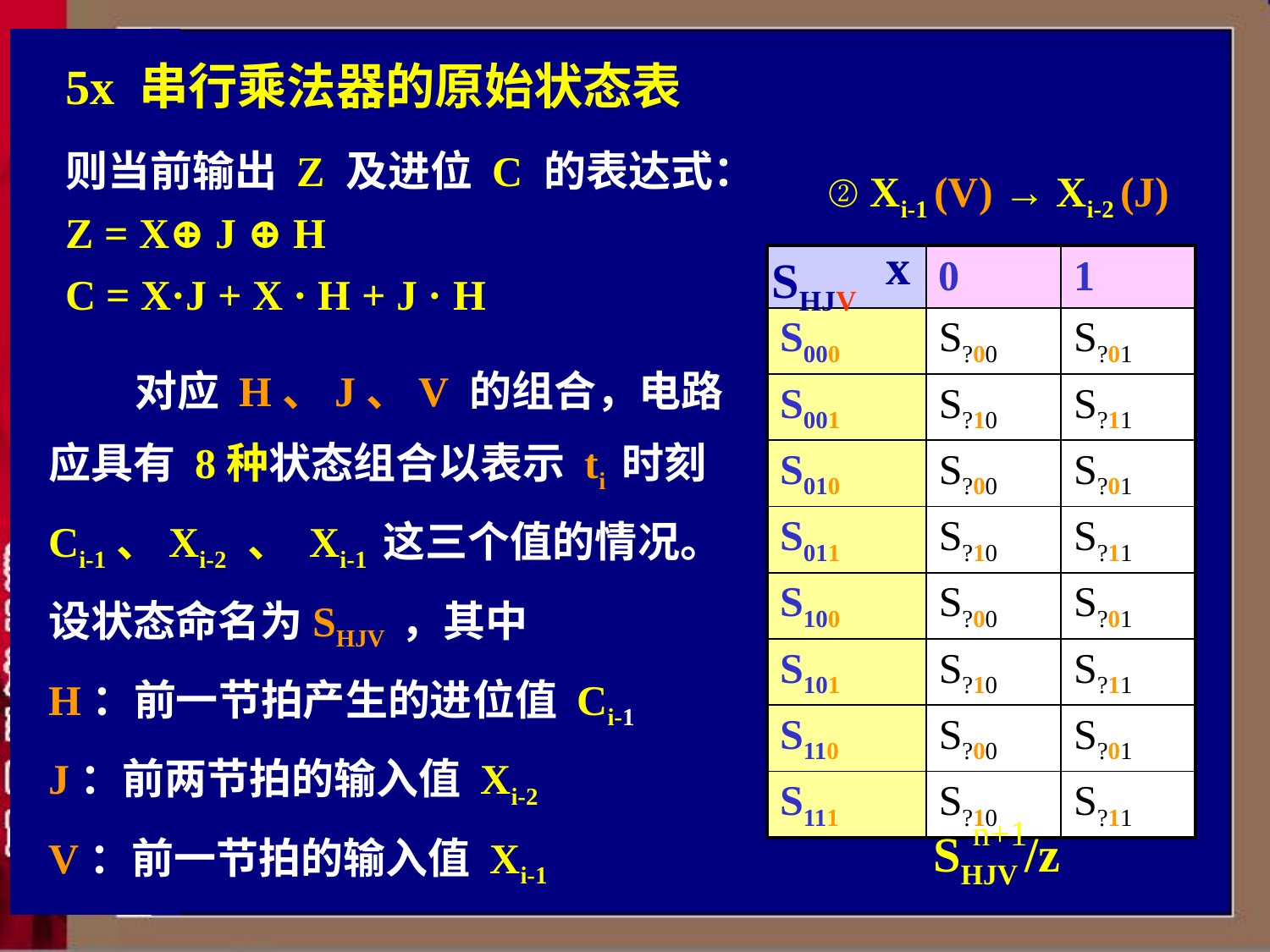

# 5x 串行乘法器的原始状态表
则当前输出 Z 及进位 C 的表达式：
Z = X⊕ J ⊕ H
C = X·J + X · H + J · H
② Xi-1 (V) → Xi-2 (J)
x
SHJV
|  | 0 | 1 |
| --- | --- | --- |
| S000 | S?00 /0 | S?01 /1 |
| S001 | S?10 /0 | S?11 /1 |
| S010 | S?00 /1 | S?01 /0 |
| S011 | S?10 /1 | S?11 /0 |
| S100 | S?00 /1 | S?01 /0 |
| S101 | S?10 /1 | S?11 /0 |
| S110 | S?00 /0 | S?01 /1 |
| S111 | S?10 /0 | S?11 /1 |
        对应 H、J、V 的组合，电路
应具有 8种状态组合以表示 ti 时刻
Ci-1、Xi-2 、 Xi-1 这三个值的情况。
设状态命名为SHJV ，其中
H：前一节拍产生的进位值 Ci-1
J：前两节拍的输入值 Xi-2
V：前一节拍的输入值 Xi-1

n+1
SHJV /z